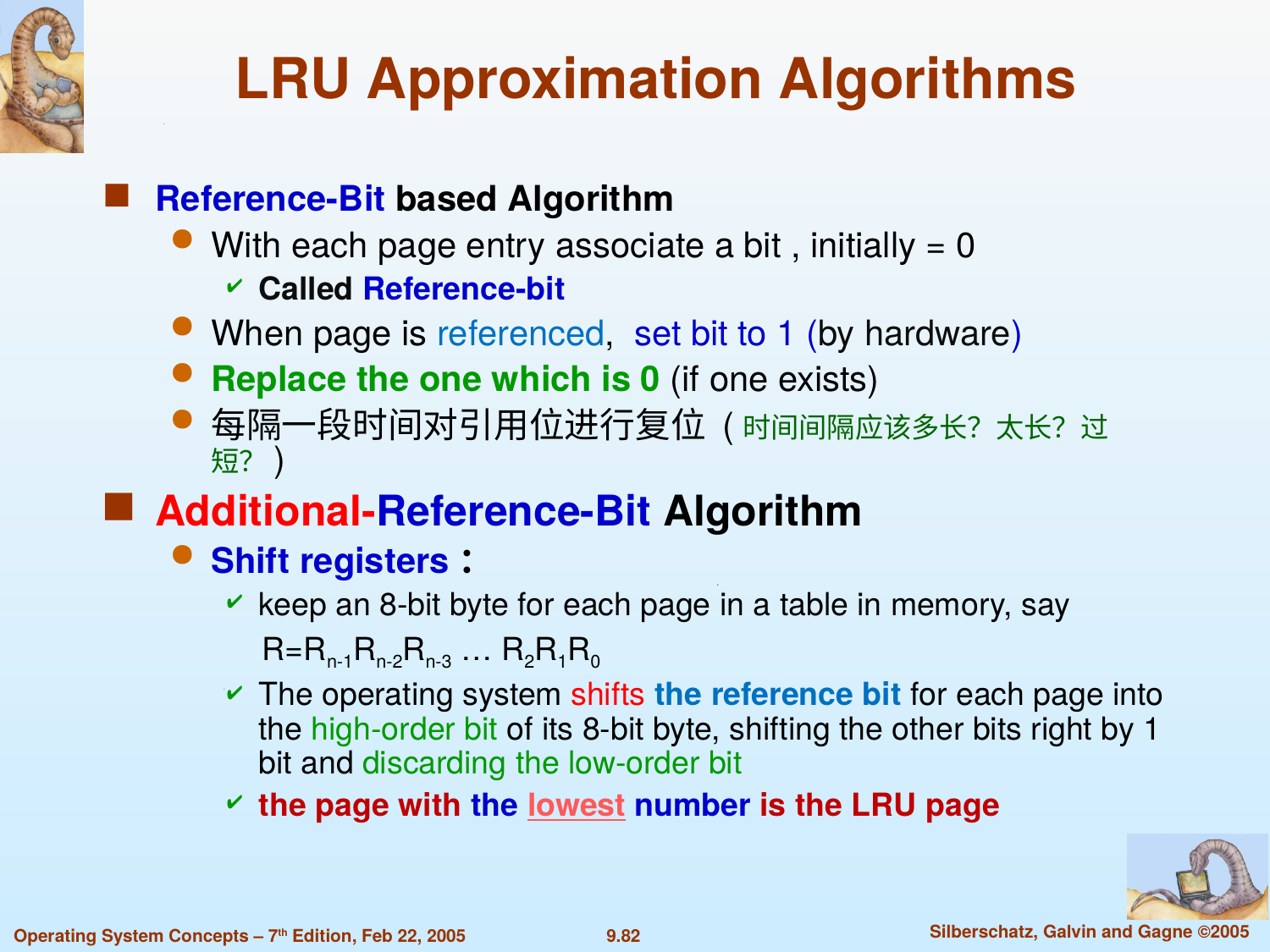

LRU Approximation Algorithms
Reference-Bit based Algorithm
With each page entry associate a bit , initially = 0
Called Reference-bit
When page is referenced,  set bit to 1 (by hardware)
Replace the one which is 0 (if one exists)
每隔一段时间对引用位进行复位 (时间间隔应该多长？太长？过短？)
Additional-Reference-Bit Algorithm
Shift registers：
keep an 8-bit byte for each page in a table in memory, say
    R=Rn-1Rn-2Rn-3 … R2R1R0
The operating system shifts the reference bit for each page into the high-order bit of its 8-bit byte, shifting the other bits right by 1 bit and discarding the low-order bit
the page with the lowest number is the LRU page